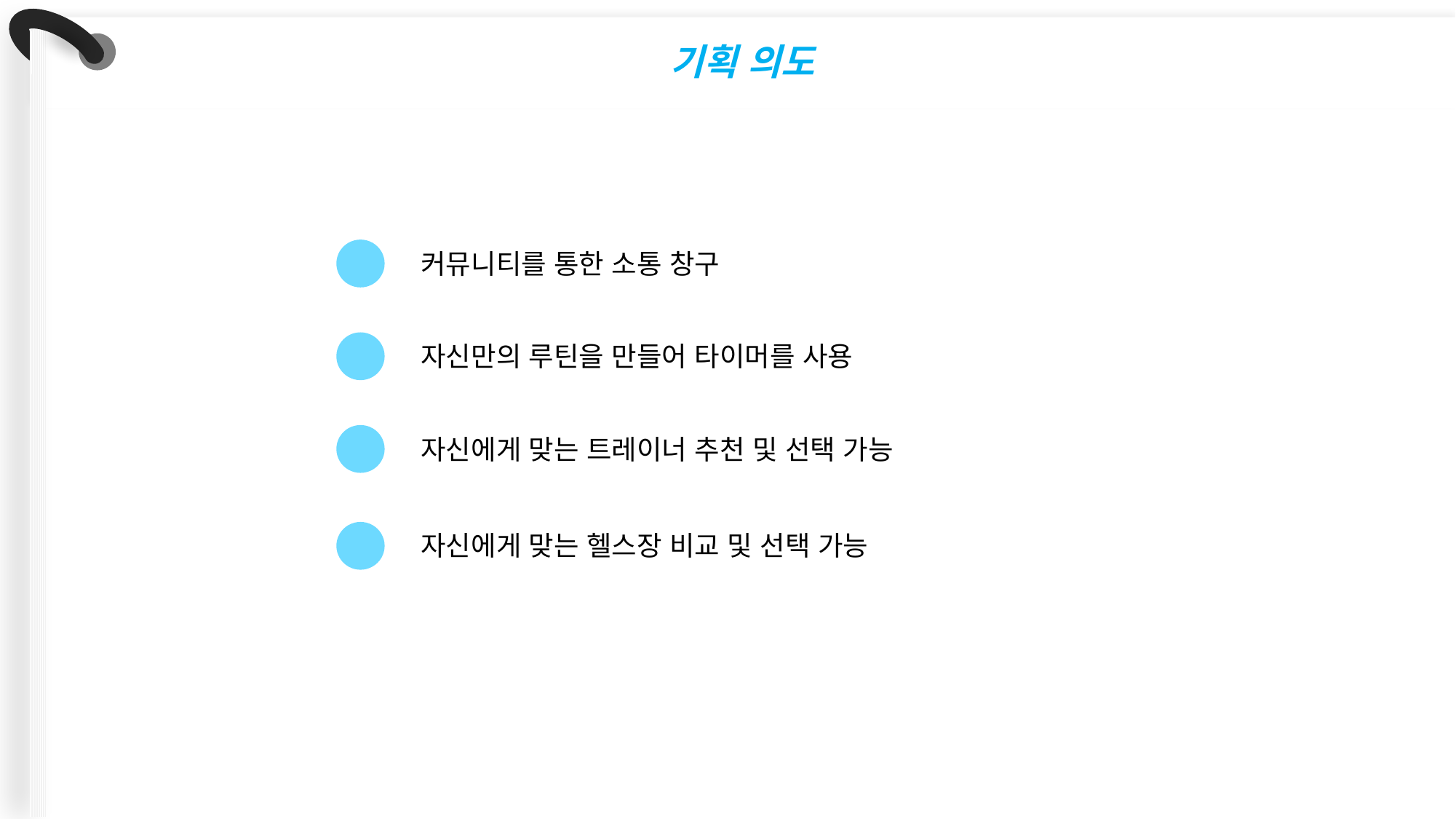

기획 의도

커뮤니티를 통한 소통 창구

자신만의 루틴을 만들어 타이머를 사용

자신에게 맞는 트레이너 추천 및 선택 가능

자신에게 맞는 헬스장 비교 및 선택 가능